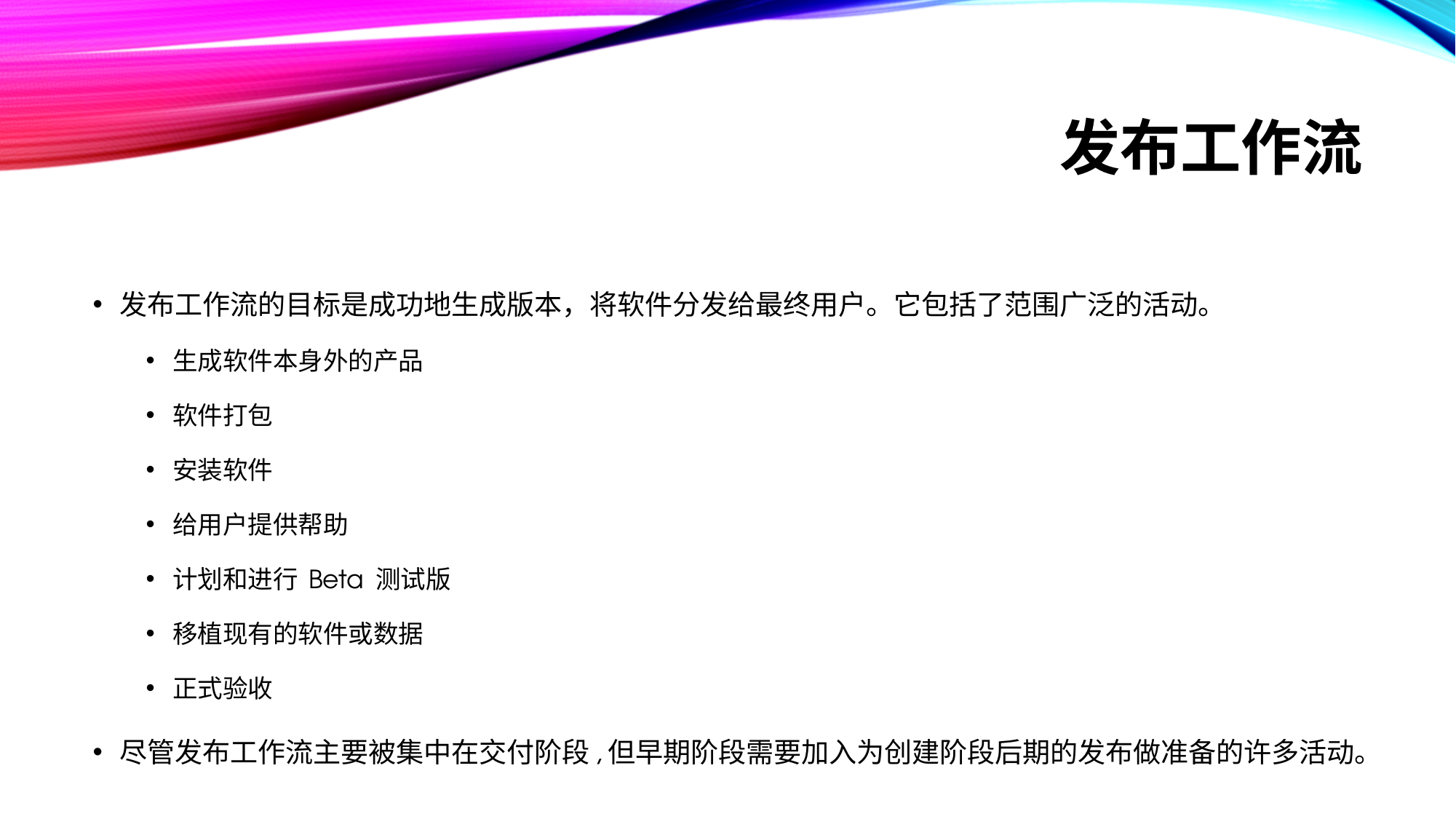

# 发布工作流
发布工作流的目标是成功地生成版本，将软件分发给最终用户。它包括了范围广泛的活动。
生成软件本身外的产品
软件打包
安装软件
给用户提供帮助
计划和进行 Beta 测试版
移植现有的软件或数据
正式验收
尽管发布工作流主要被集中在交付阶段,但早期阶段需要加入为创建阶段后期的发布做准备的许多活动。